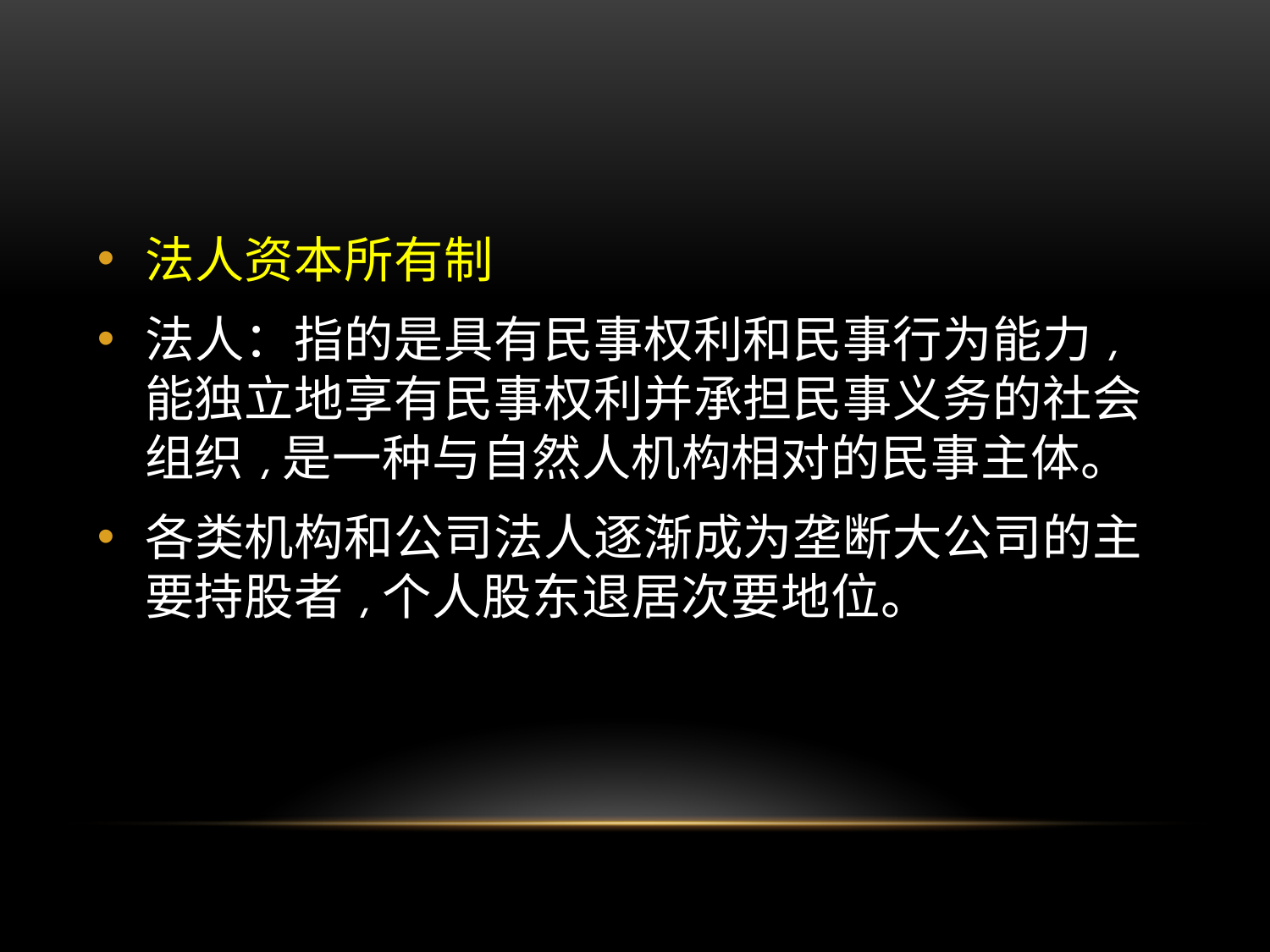

法人资本所有制
法人：指的是具有民事权利和民事行为能力,能独立地享有民事权利并承担民事义务的社会组织,是一种与自然人机构相对的民事主体。
各类机构和公司法人逐渐成为垄断大公司的主要持股者,个人股东退居次要地位。